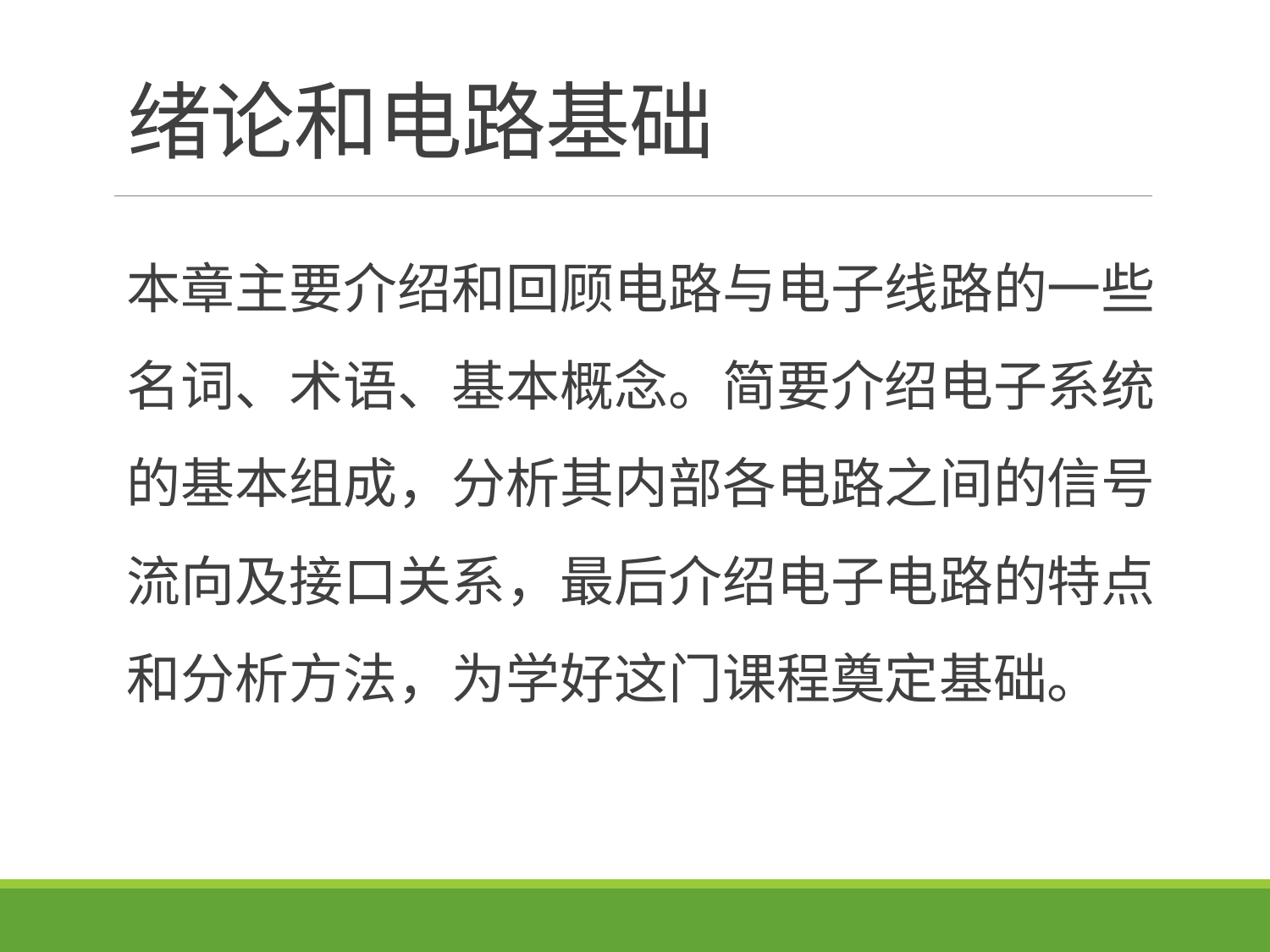

# 绪论和电路基础
本章主要介绍和回顾电路与电子线路的一些名词、术语、基本概念。简要介绍电子系统的基本组成，分析其内部各电路之间的信号流向及接口关系，最后介绍电子电路的特点和分析方法，为学好这门课程奠定基础。